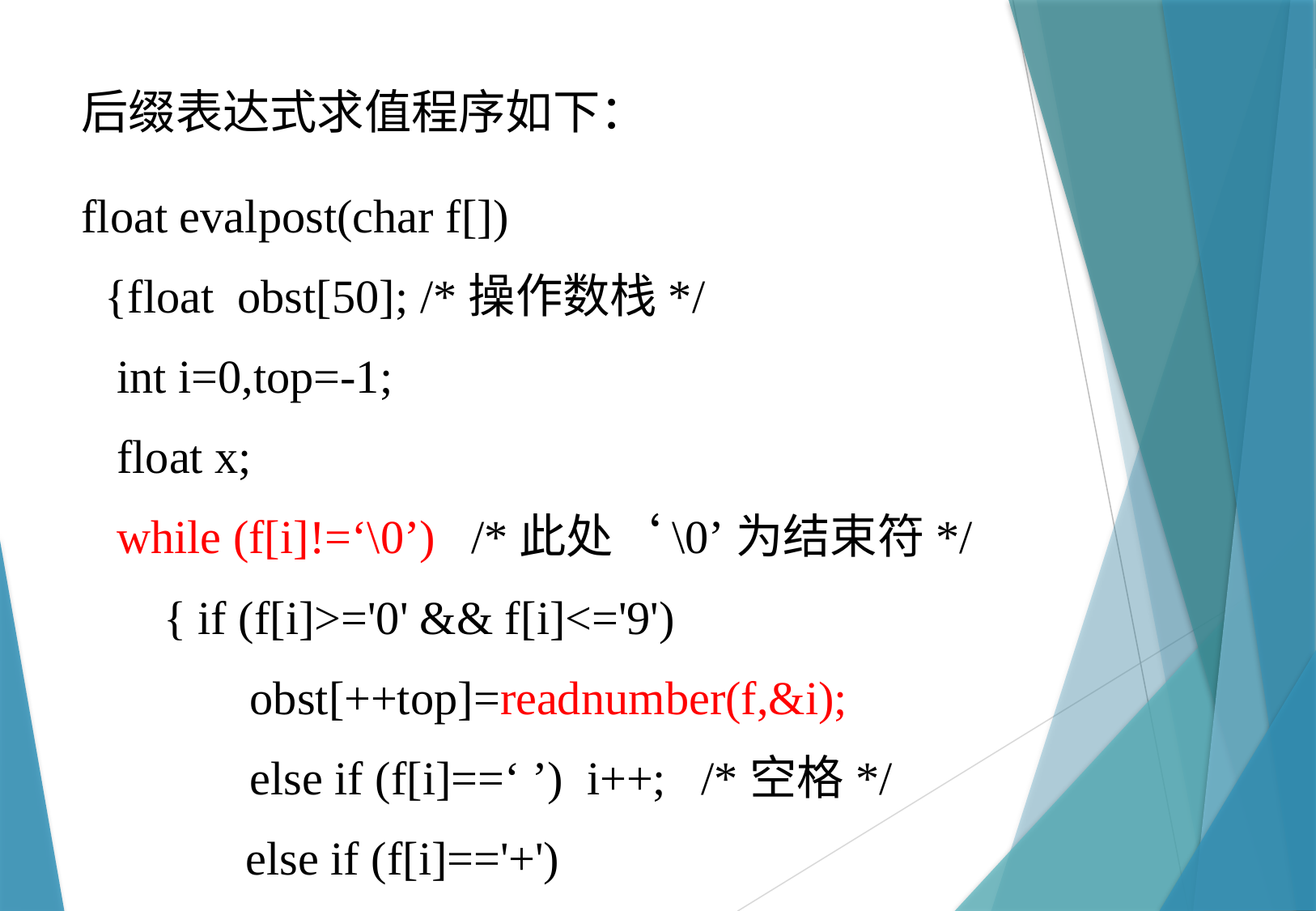

后缀表达式求值程序如下：
float evalpost(char f[])
  {float  obst[50]; /*操作数栈*/
   int i=0,top=-1;
   float x;
   while (f[i]!=‘\0’)   /*此处‘\0’为结束符*/
       { if (f[i]>='0' && f[i]<='9')
	    obst[++top]=readnumber(f,&i);
	    else if (f[i]==‘ ’)  i++;   /*空格*/
              else if (f[i]=='+')